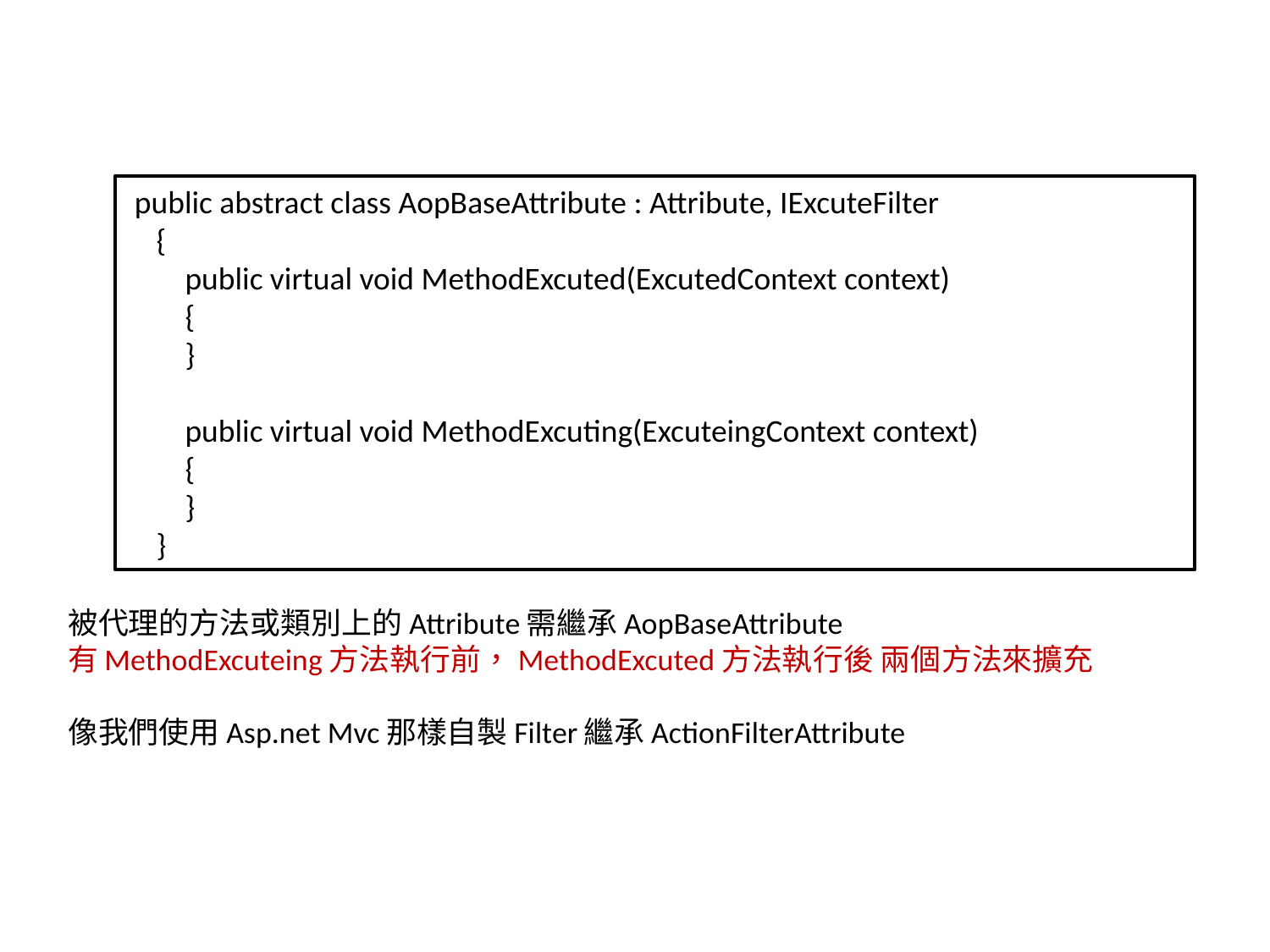

public abstract class AopBaseAttribute : Attribute, IExcuteFilter
    {
        public virtual void MethodExcuted(ExcutedContext context)
        {
        }

        public virtual void MethodExcuting(ExcuteingContext context)
        {
        }
    }
# 被代理的方法或類別上的Attribute需繼承AopBaseAttribute 有MethodExcuteing方法執行前，MethodExcuted方法執行後 兩個方法來擴充 像我們使用Asp.net Mvc那樣自製Filter繼承ActionFilterAttribute